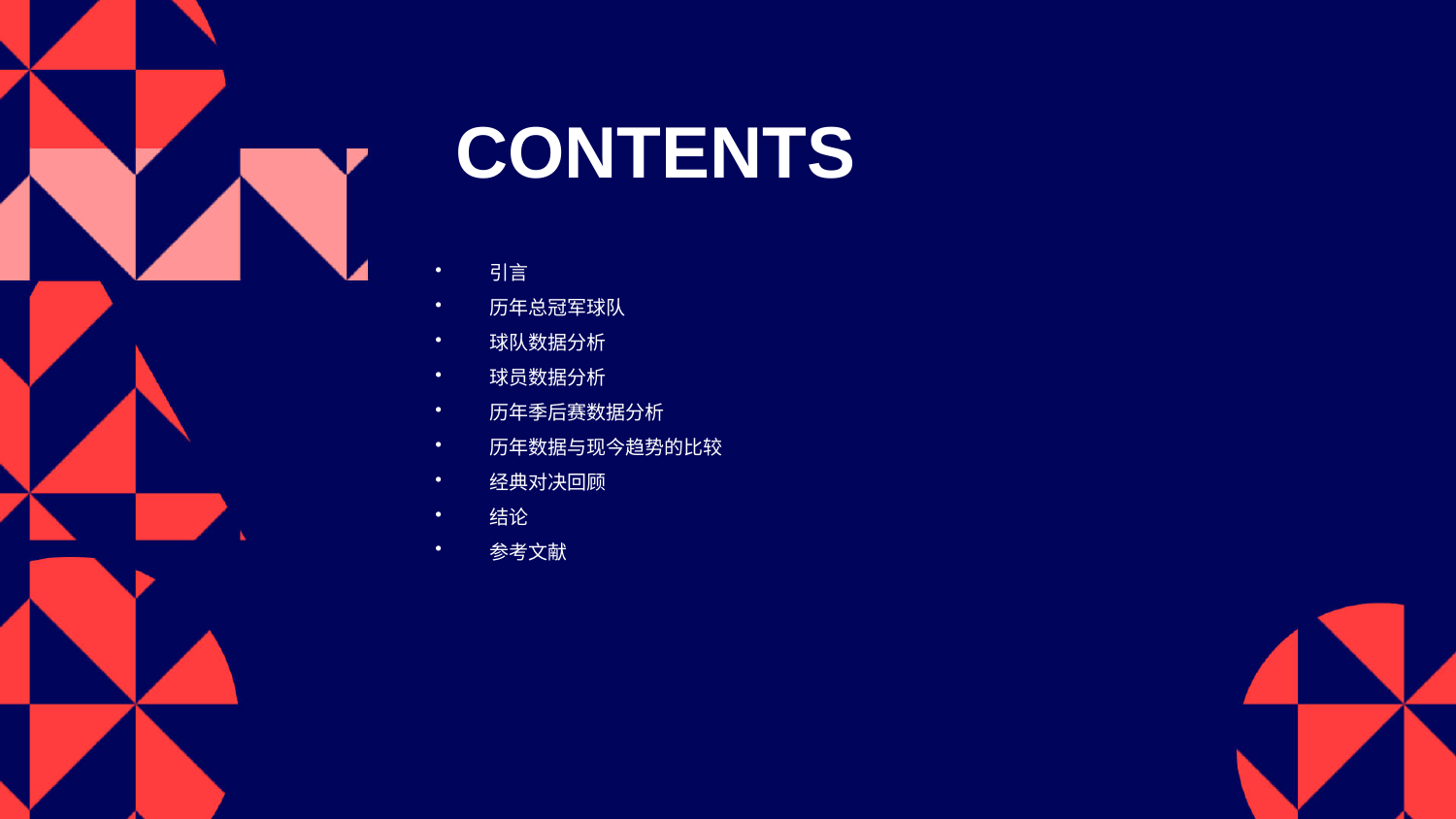

CONTENTS
引言
历年总冠军球队
球队数据分析
球员数据分析
历年季后赛数据分析
历年数据与现今趋势的比较
经典对决回顾
结论
参考文献